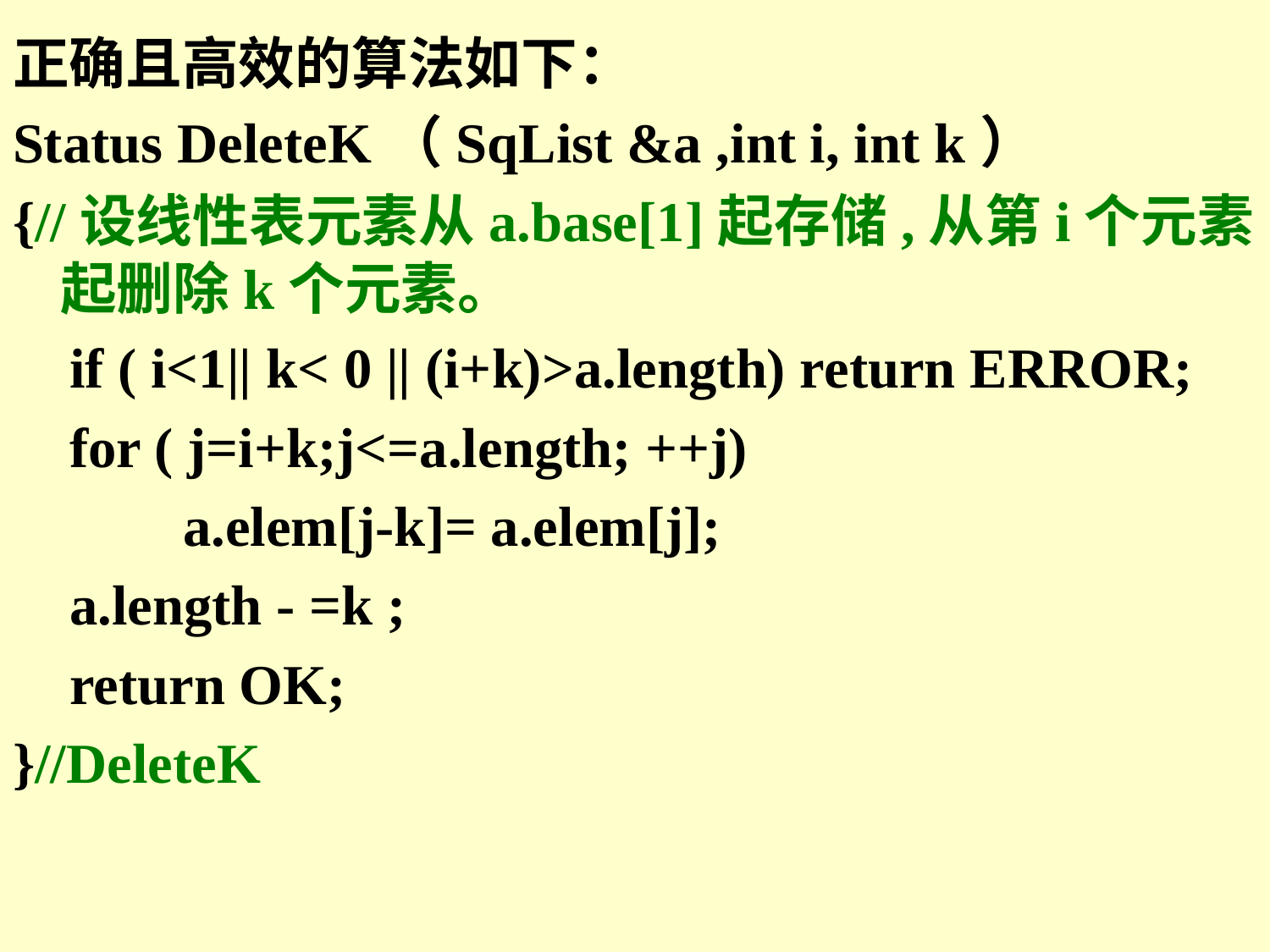

正确且高效的算法如下：
Status DeleteK（SqList &a ,int i, int k）
{//设线性表元素从a.base[1]起存储,从第i个元素起删除k个元素。
    if ( i<1|| k< 0 || (i+k)>a.length) return ERROR;
    for ( j=i+k;j<=a.length; ++j)
            a.elem[j-k]= a.elem[j];
    a.length - =k ;
    return OK;
}//DeleteK